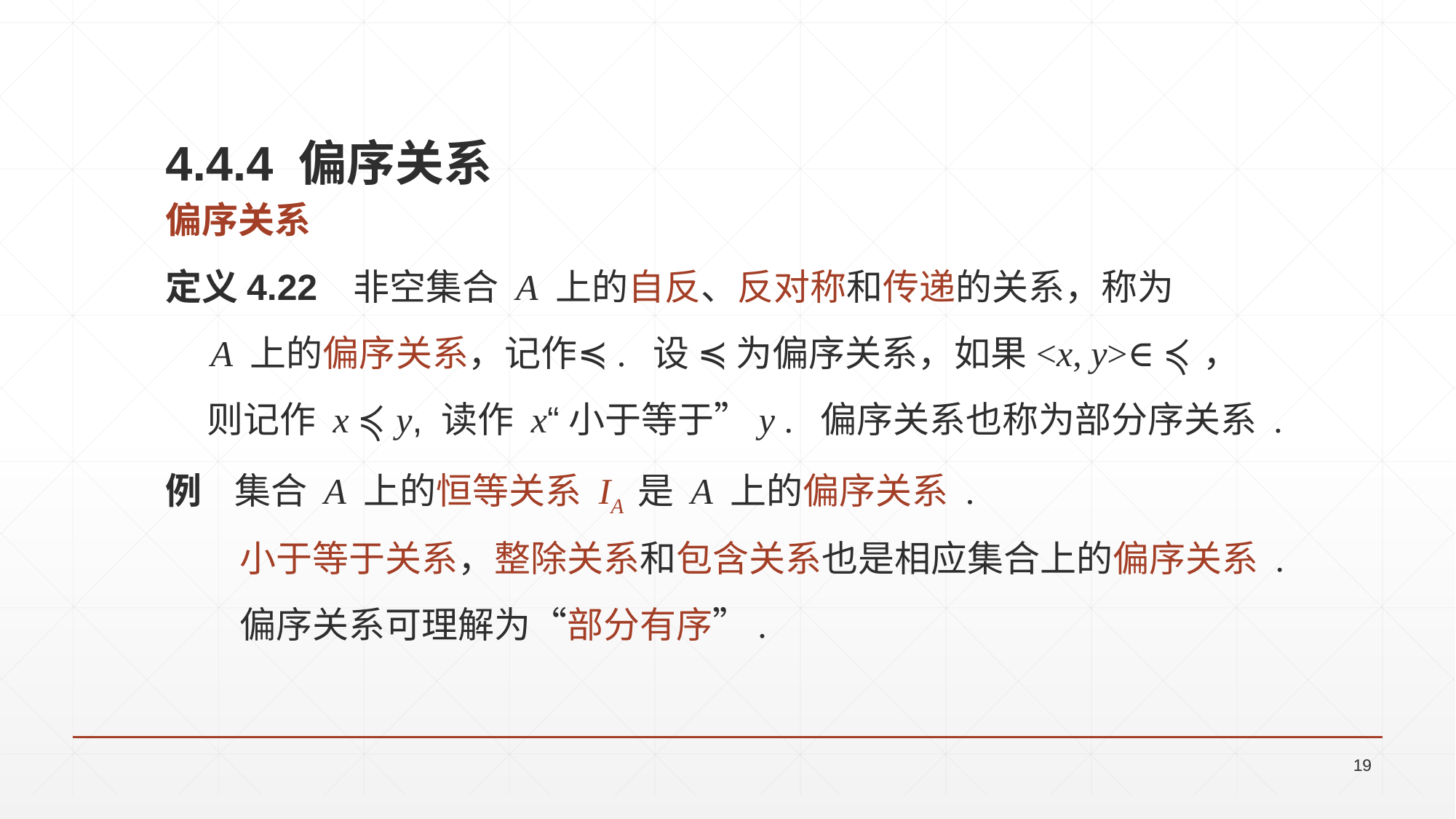

4.4.4 偏序关系
偏序关系
定义4.22   非空集合 A 上的自反、反对称和传递的关系，称为
     A 上的偏序关系，记作≼.  设 ≼ 为偏序关系，如果<x, y>∈≼，
    则记作 x ≼ y, 读作 x“小于等于”y .  偏序关系也称为部分序关系 .
例    集合 A 上的恒等关系 IA 是 A 上的偏序关系 .
        小于等于关系，整除关系和包含关系也是相应集合上的偏序关系 .
        偏序关系可理解为“部分有序”.
19